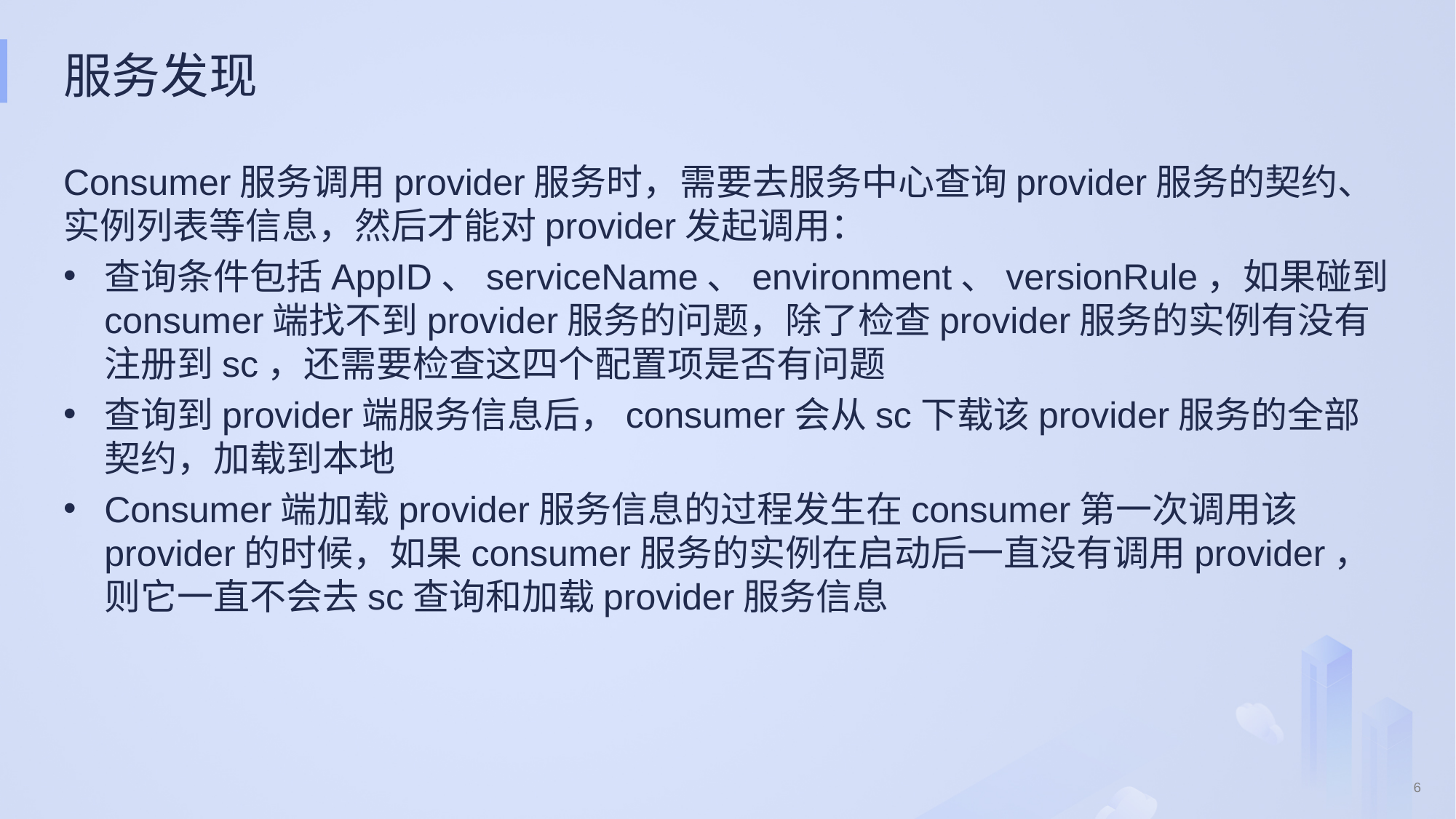

# 服务发现
Consumer服务调用provider服务时，需要去服务中心查询provider服务的契约、实例列表等信息，然后才能对provider发起调用：
查询条件包括AppID、serviceName、environment、versionRule，如果碰到consumer端找不到provider服务的问题，除了检查provider服务的实例有没有注册到sc，还需要检查这四个配置项是否有问题
查询到provider端服务信息后，consumer会从sc下载该provider服务的全部契约，加载到本地
Consumer端加载provider服务信息的过程发生在consumer第一次调用该provider的时候，如果consumer服务的实例在启动后一直没有调用provider，则它一直不会去sc查询和加载provider服务信息